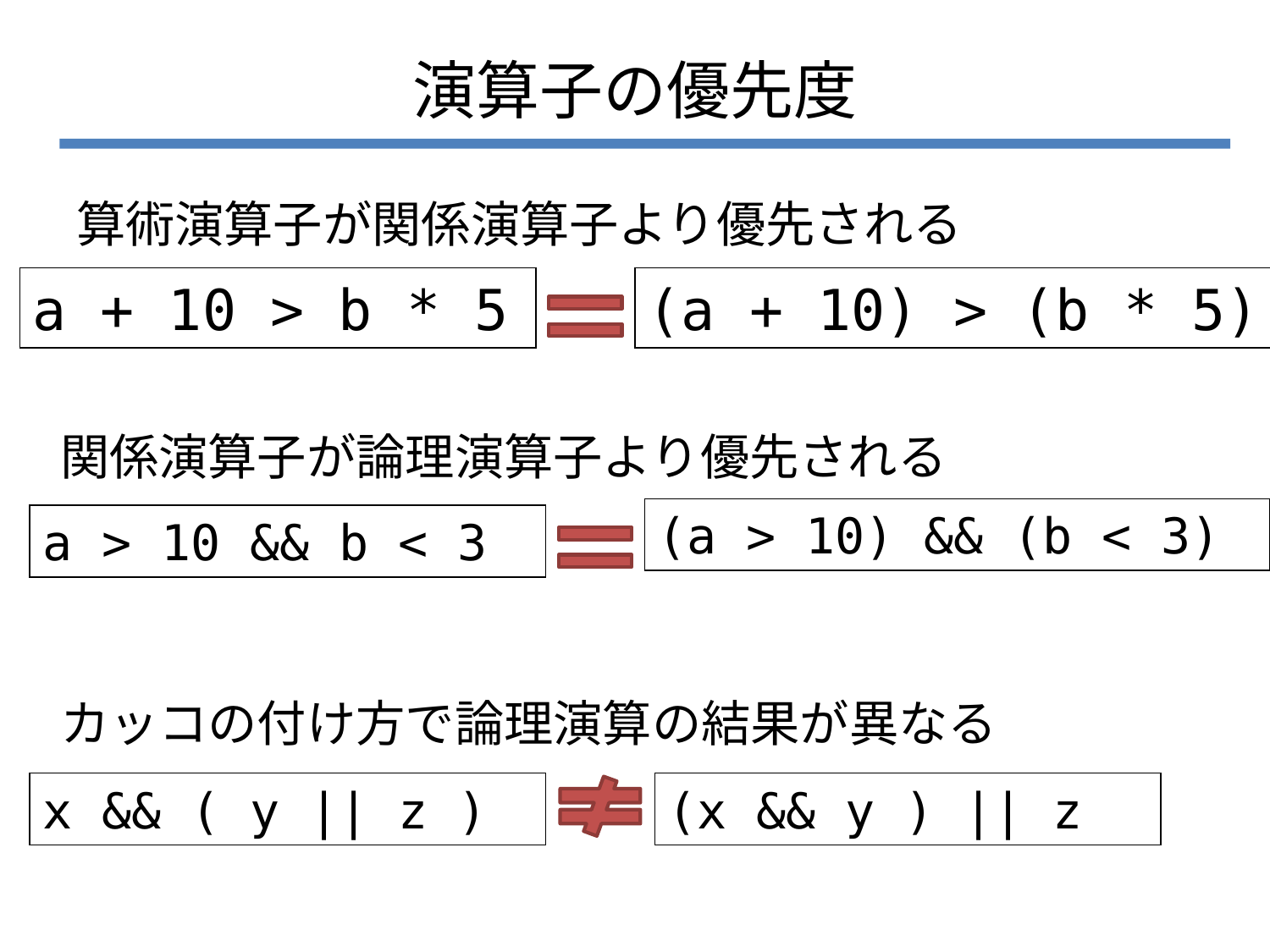

# 演算子の優先度
算術演算子が関係演算子より優先される
a + 10 > b * 5
(a + 10) > (b * 5)

関係演算子が論理演算子より優先される
(a > 10) && (b < 3)
a > 10 && b < 3

カッコの付け方で論理演算の結果が異なる
x && ( y || z )
(x && y ) || z